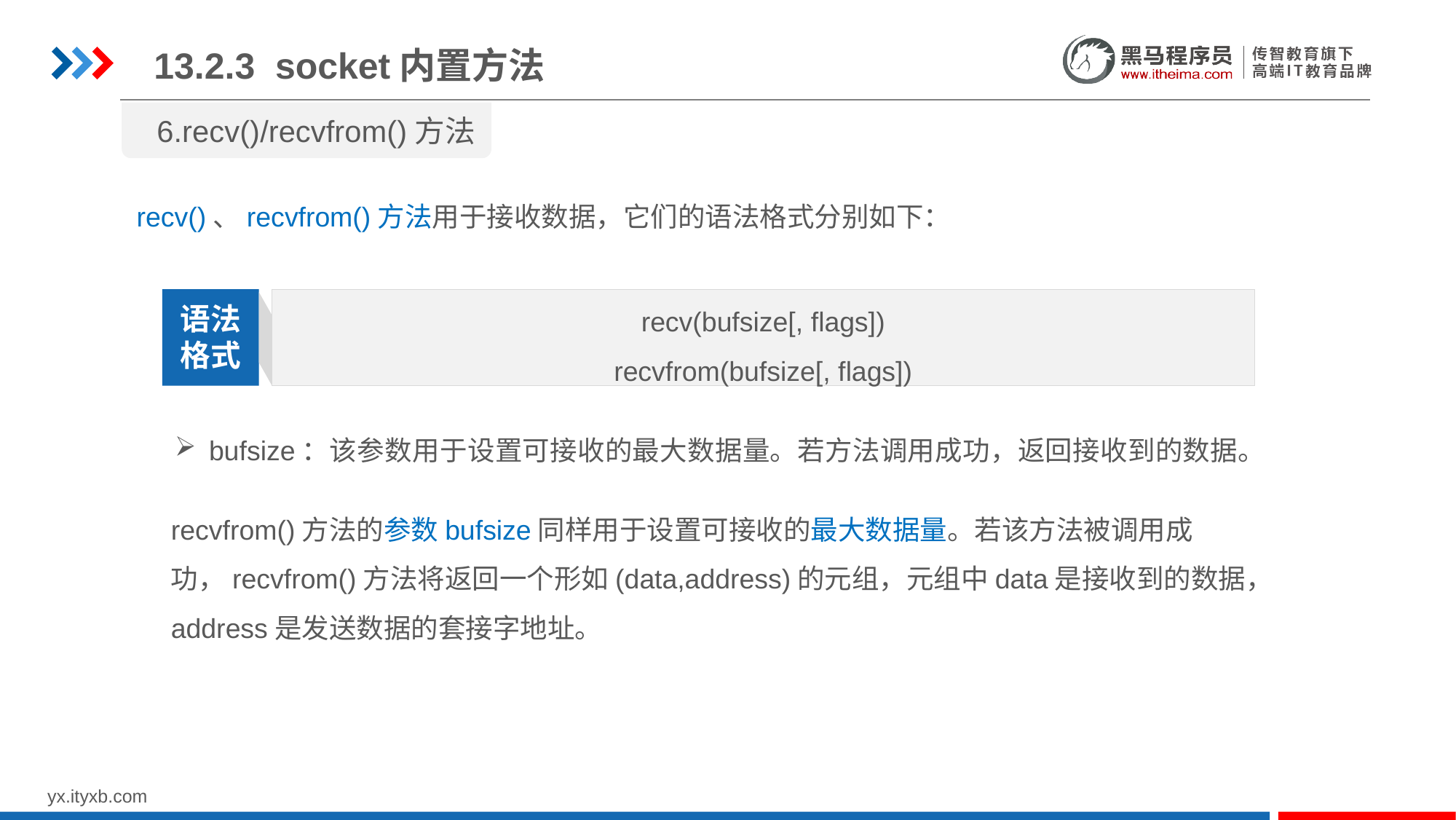

13.2.3  socket内置方法

6.recv()/recvfrom()方法
recv()、recvfrom()方法用于接收数据，它们的语法格式分别如下：

recv(bufsize[, flags])
recvfrom(bufsize[, flags])

语法
格式
bufsize：该参数用于设置可接收的最大数据量。若方法调用成功，返回接收到的数据。
recvfrom()方法的参数bufsize同样用于设置可接收的最大数据量。若该方法被调用成功，recvfrom()方法将返回一个形如(data,address)的元组，元组中data是接收到的数据，address是发送数据的套接字地址。